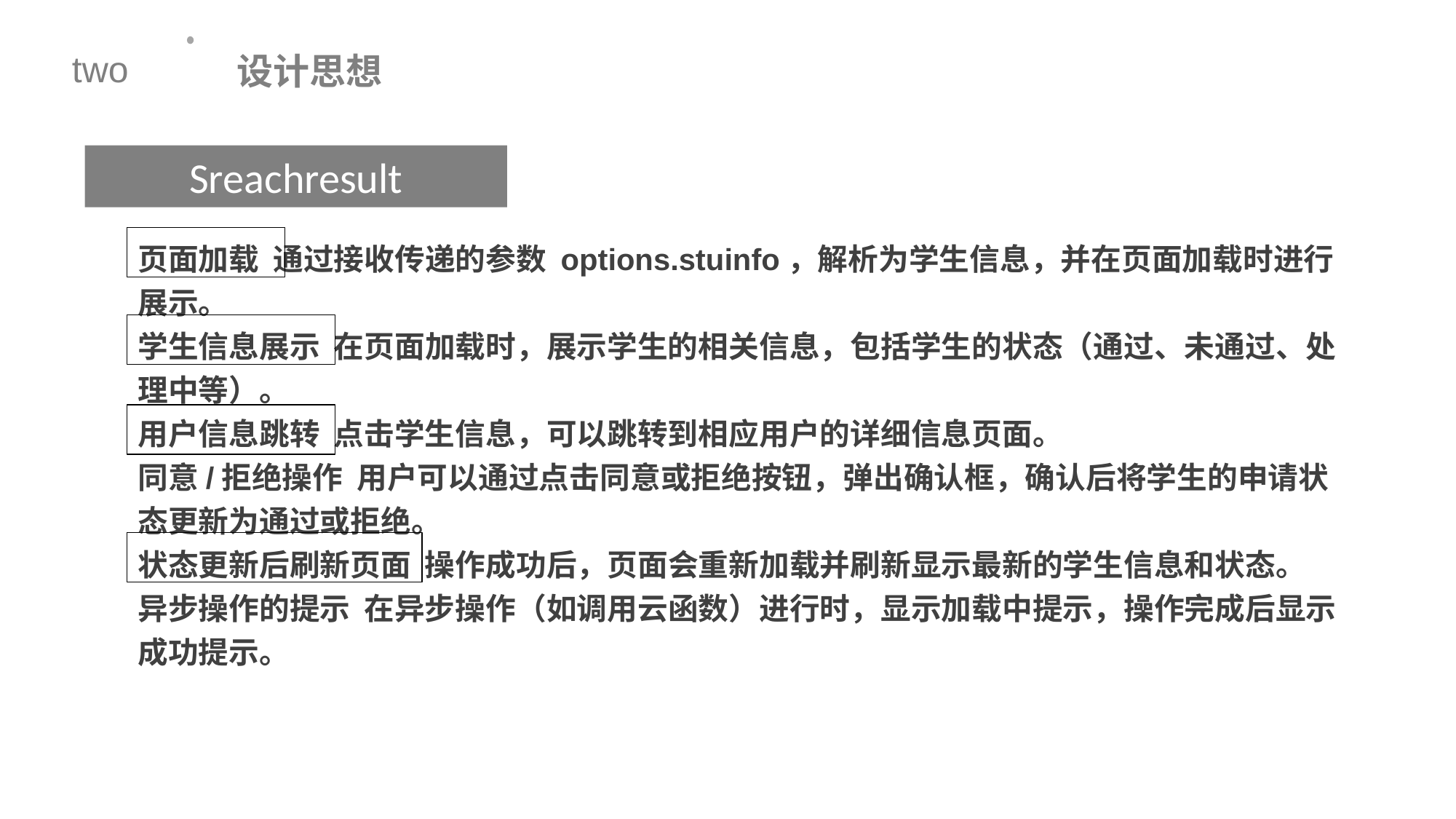

设计思想

two
Sreachresult
页面加载  通过接收传递的参数 options.stuinfo，解析为学生信息，并在页面加载时进行展示。
学生信息展示  在页面加载时，展示学生的相关信息，包括学生的状态（通过、未通过、处理中等）。
用户信息跳转  点击学生信息，可以跳转到相应用户的详细信息页面。
同意/拒绝操作  用户可以通过点击同意或拒绝按钮，弹出确认框，确认后将学生的申请状态更新为通过或拒绝。
状态更新后刷新页面  操作成功后，页面会重新加载并刷新显示最新的学生信息和状态。
异步操作的提示  在异步操作（如调用云函数）进行时，显示加载中提示，操作完成后显示成功提示。